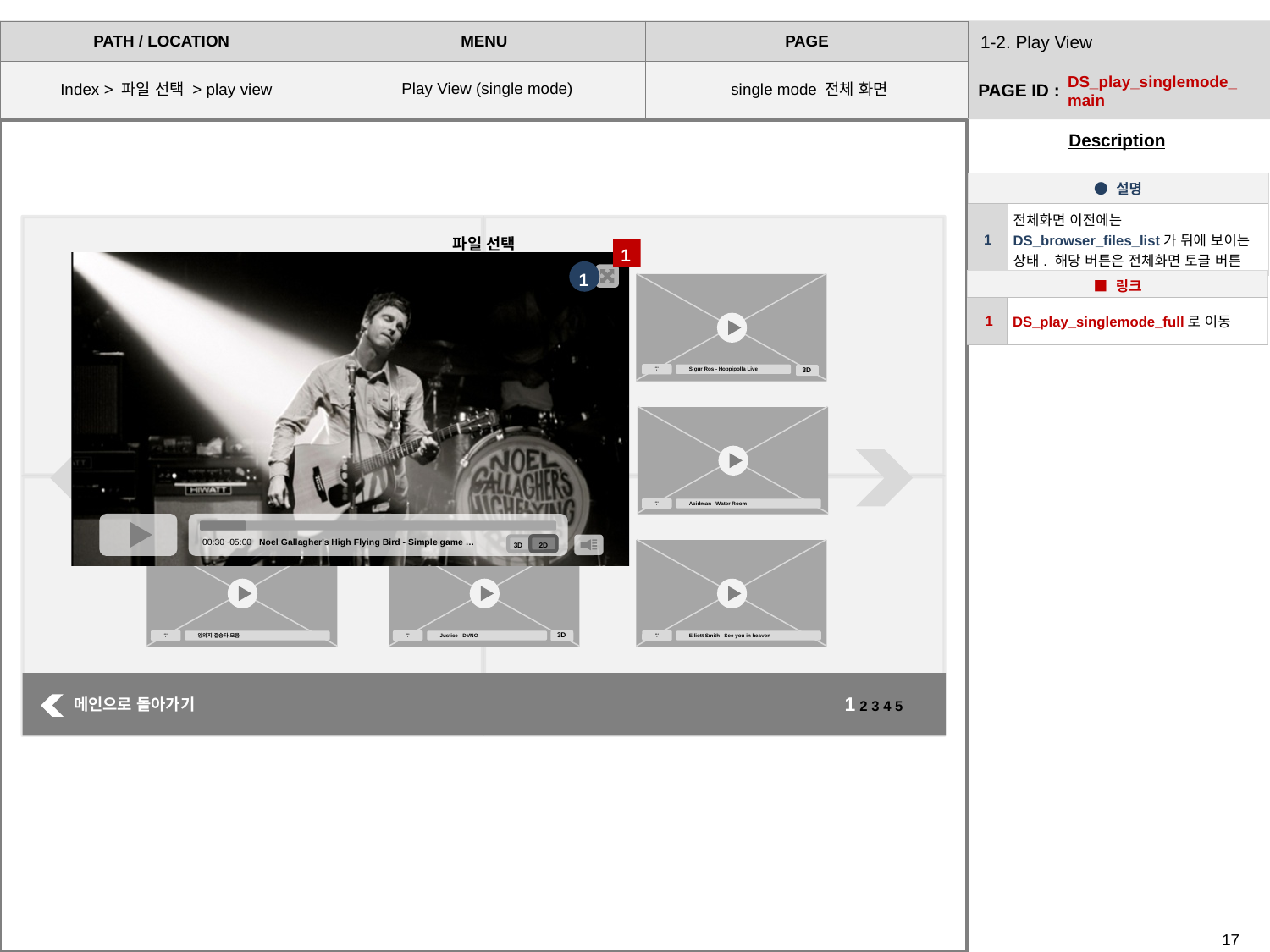

1-2. Play View
DS_play_singlemode_main
Play View (single mode)
single mode 전체 화면
Index > 파일 선택 > play view
| ● 설명 |  |
| --- | --- |
| 1 | 전체화면 이전에는 DS\_browser\_files\_list가 뒤에 보이는 상태. 해당 버튼은 전체화면 토글 버튼 |

1

파일 선택
1

| ■ 링크 |  |
| --- | --- |
| 1 | DS\_play\_singlemode\_full로 이동 |

3D

03:35
Sigur Ros - Hoppipolla Live
03:35
Oasis - Champagne Supernova
03:35
두산베어스 v4 기원 영상

플레이 할 영상을
끌어올리세요.

03:35
데이브레이크 - 들었다 놨다
03:35
Acidman - Water Room

00:30~05:00   Noel Gallagher's High Flying Bird - Simple game …

3D
2D

3D

03:35
양의지 결승타 모음
03:35
Justice - DVNO
03:35
Elliott Smith - See you in heaven

1 2 3 4 5
메인으로 돌아가기

17